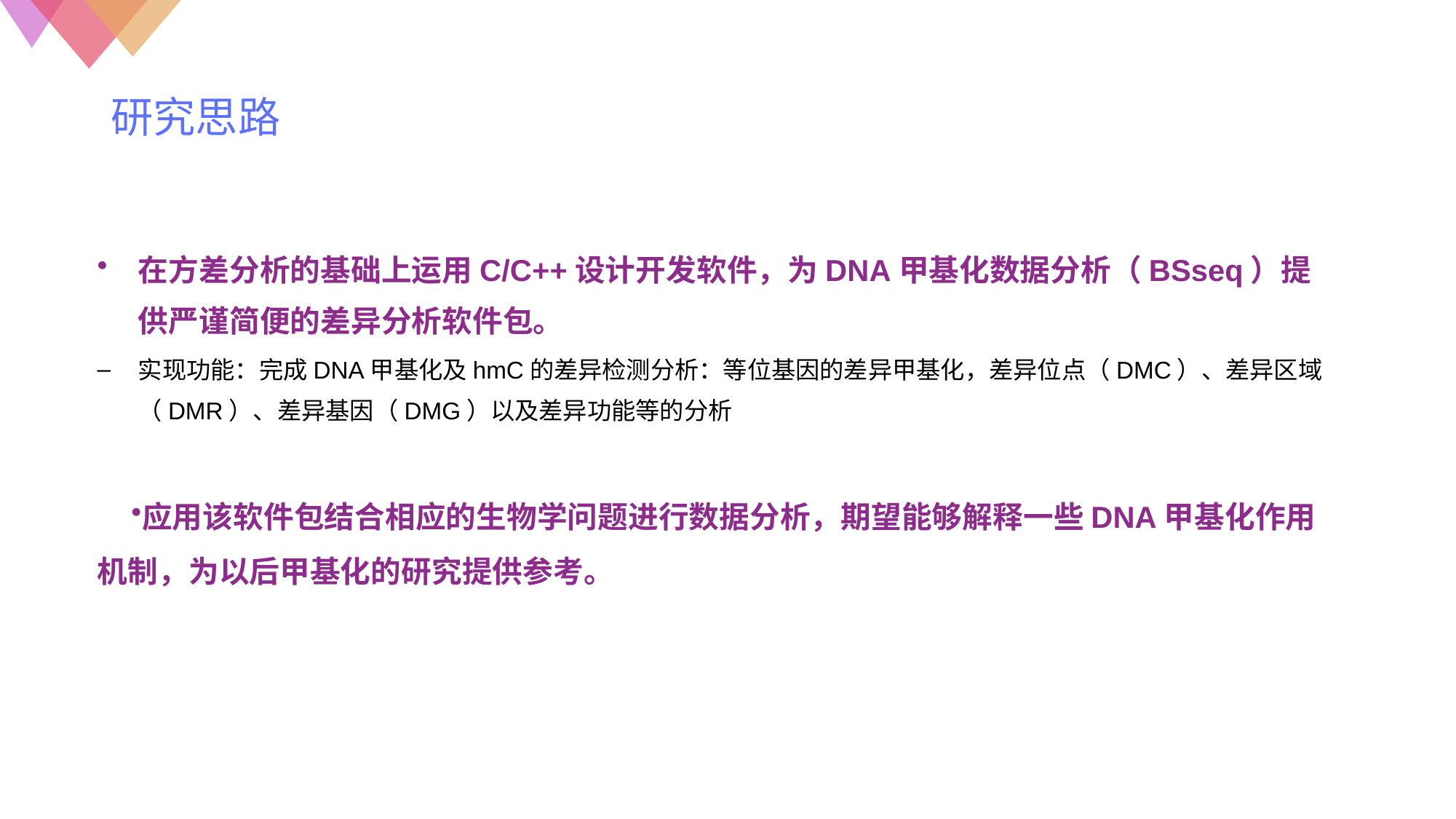

# 研究思路
在方差分析的基础上运用C/C++设计开发软件，为DNA甲基化数据分析（BSseq）提供严谨简便的差异分析软件包。
实现功能：完成DNA甲基化及hmC的差异检测分析：等位基因的差异甲基化，差异位点（DMC）、差异区域（DMR）、差异基因（DMG）以及差异功能等的分析
应用该软件包结合相应的生物学问题进行数据分析，期望能够解释一些DNA甲基化作用机制，为以后甲基化的研究提供参考。